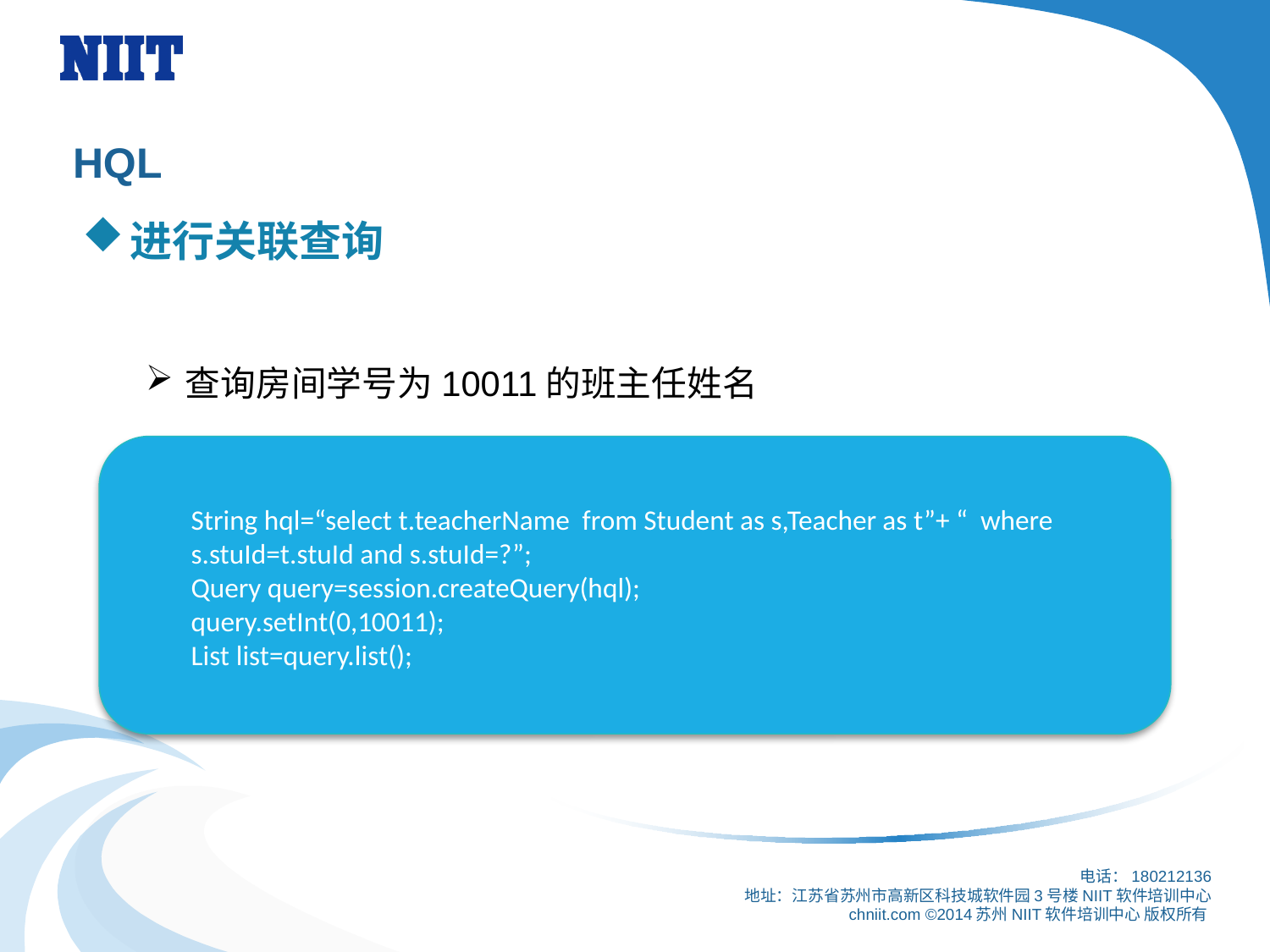

# HQL
进行关联查询

查询房间学号为10011的班主任姓名

String hql=“select t.teacherName  from Student as s,Teacher as t”+ “  where s.stuId=t.stuId and s.stuId=?”;
Query query=session.createQuery(hql);
query.setInt(0,10011);
List list=query.list();